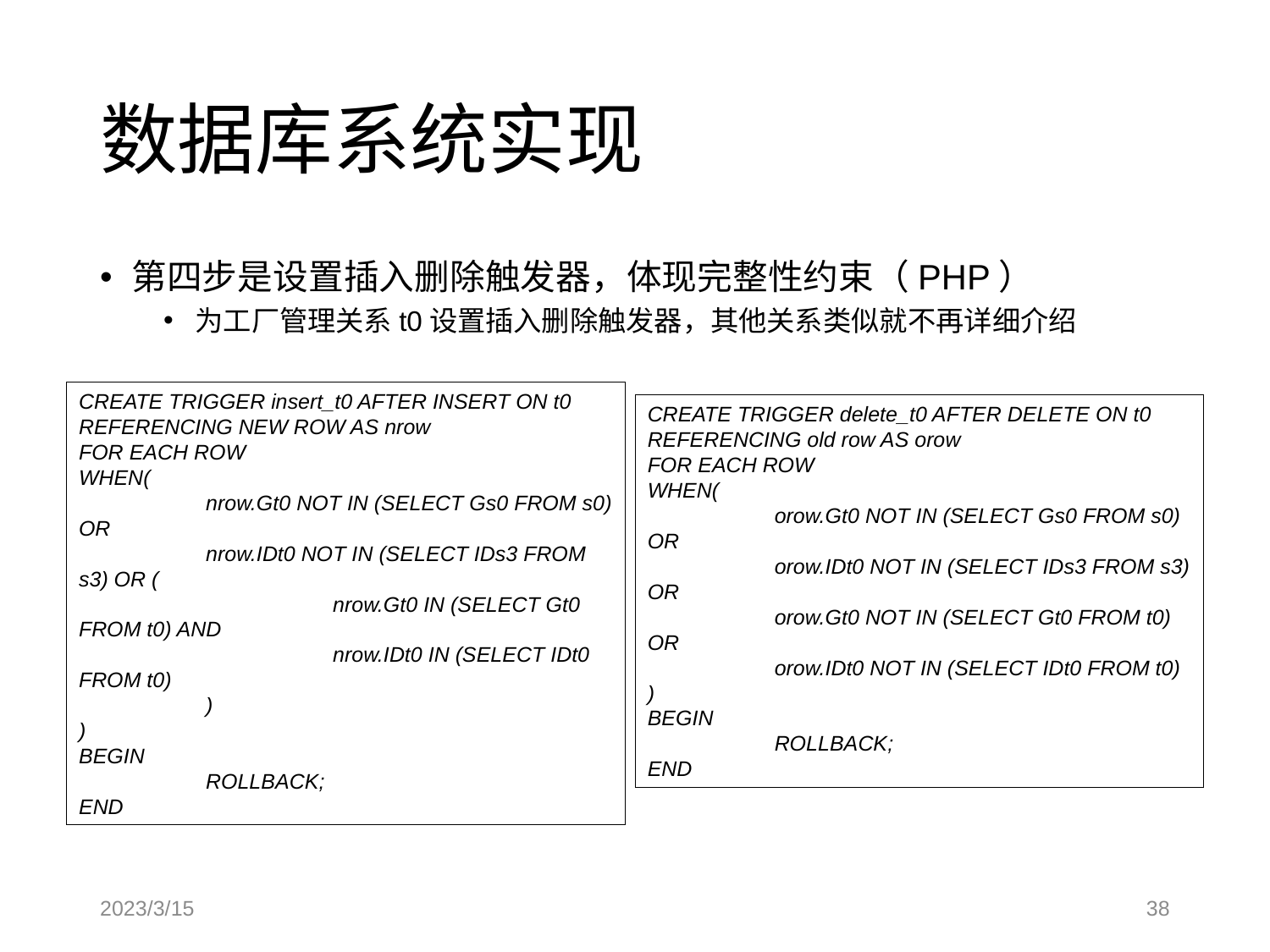

# 数据库系统实现
第四步是设置插入删除触发器，体现完整性约束（PHP）
为工厂管理关系t0设置插入删除触发器，其他关系类似就不再详细介绍
CREATE TRIGGER insert_t0 AFTER INSERT ON t0
REFERENCING NEW ROW AS nrow
FOR EACH ROW
WHEN(
	nrow.Gt0 NOT IN (SELECT Gs0 FROM s0) OR
	nrow.IDt0 NOT IN (SELECT IDs3 FROM s3) OR (
		nrow.Gt0 IN (SELECT Gt0 FROM t0) AND
		nrow.IDt0 IN (SELECT IDt0 FROM t0)
	)
)
BEGIN
	ROLLBACK;
END
CREATE TRIGGER delete_t0 AFTER DELETE ON t0
REFERENCING old row AS orow
FOR EACH ROW
WHEN(
	orow.Gt0 NOT IN (SELECT Gs0 FROM s0) OR
	orow.IDt0 NOT IN (SELECT IDs3 FROM s3) OR
	orow.Gt0 NOT IN (SELECT Gt0 FROM t0) OR
	orow.IDt0 NOT IN (SELECT IDt0 FROM t0)
)
BEGIN
	ROLLBACK;
END
2023/3/15
38